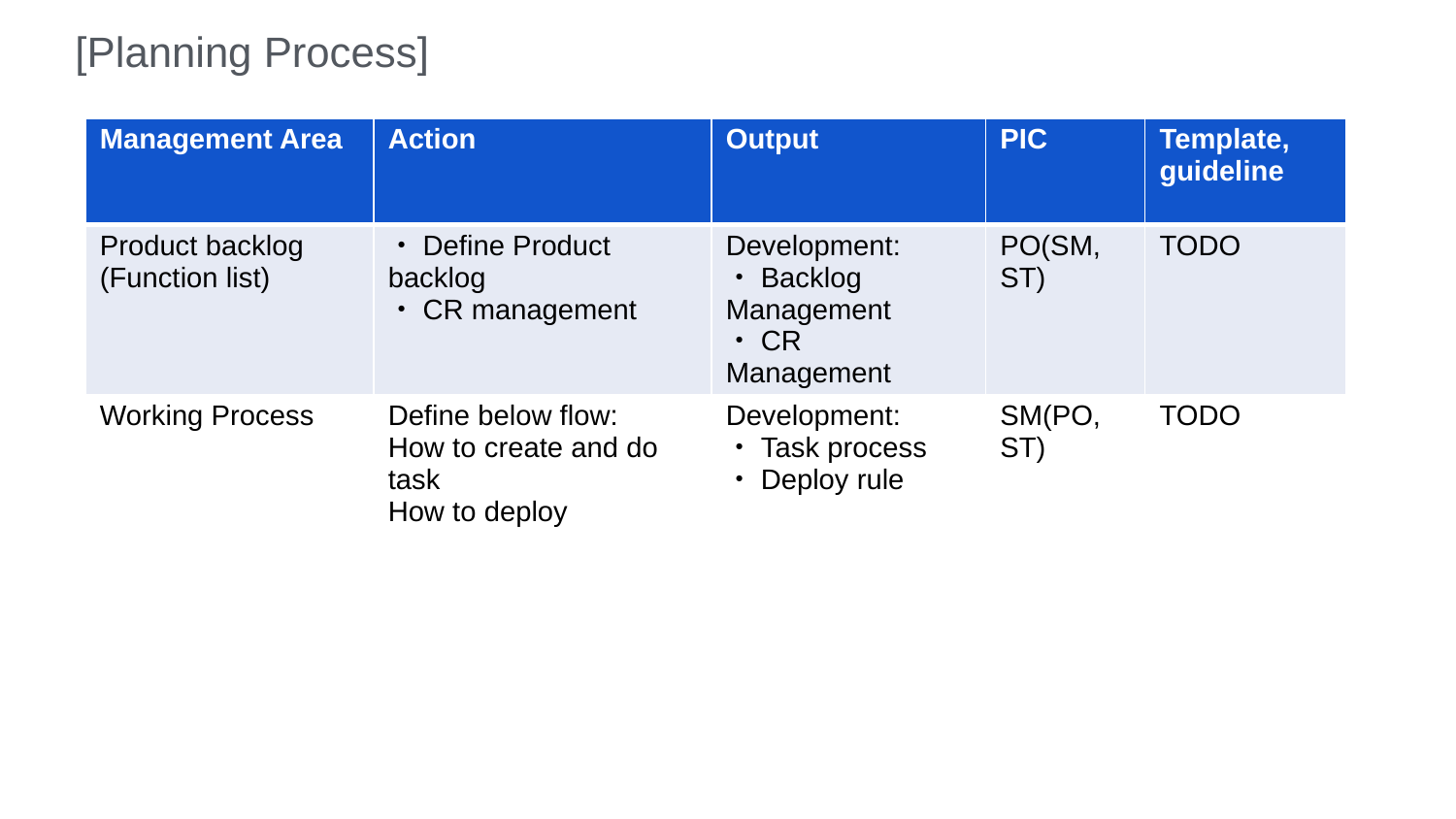

[Planning Process]
| Management Area | Action | Output | PIC | Template, guideline |
| --- | --- | --- | --- | --- |
| Product backlog (Function list) | ・Define Product backlog ・CR management | Development: ・Backlog Management ・CR Management | PO(SM, ST) | TODO |
| Working Process | Define below flow: How to create and do task How to deploy | Development: ・Task process ・Deploy rule | SM(PO, ST) | TODO |